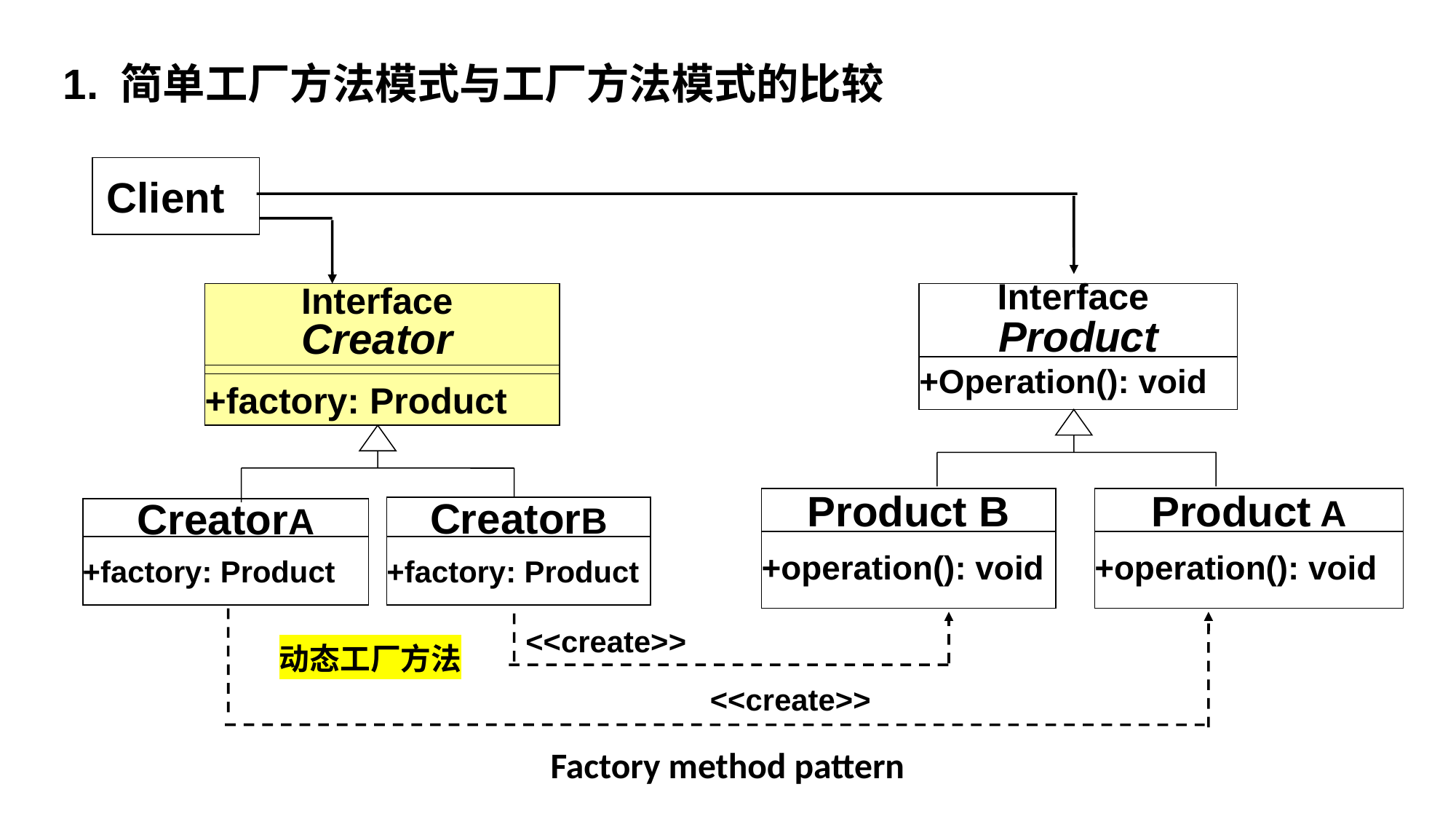

# 1. 简单工厂方法模式与工厂方法模式的比较
Client

Interface
Product
Interface
Creator
+Operation(): void

+factory: Product

Product B
Product A
CreatorB
CreatorA
+operation(): void
+operation(): void
+factory: Product
+factory: Product

<<create>>
动态工厂方法

<<create>>

Factory method pattern
38